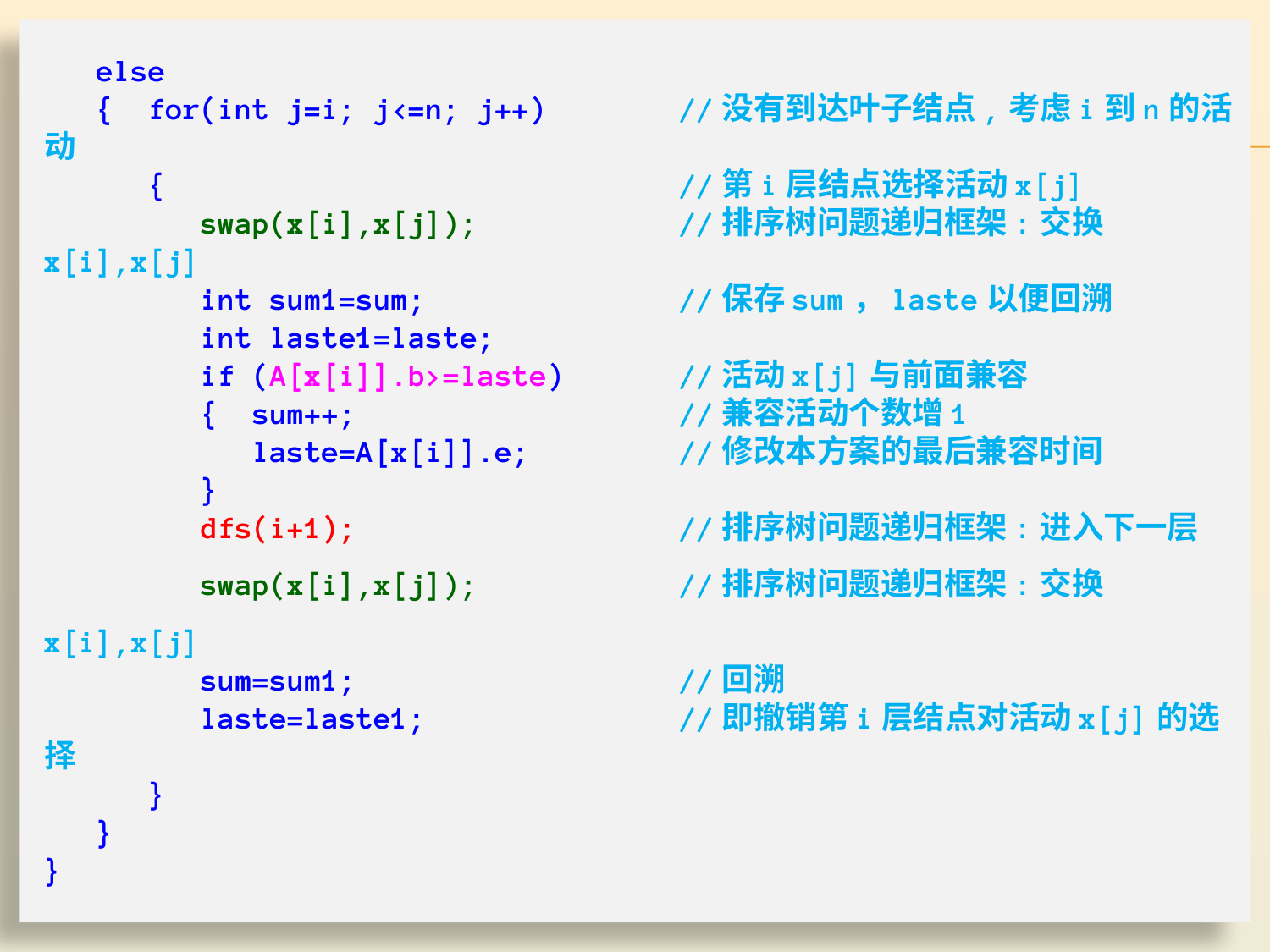

else
   {  for(int j=i; j<=n; j++)	  	//没有到达叶子结点,考虑i到n的活动
      {    				//第i层结点选择活动x[j]
         swap(x[i],x[j]);		//排序树问题递归框架:交换x[i],x[j]
         int sum1=sum;		//保存sum，laste以便回溯
         int laste1=laste;
         if (A[x[i]].b>=laste)	//活动x[j]与前面兼容
         {  sum++;			//兼容活动个数增1
            laste=A[x[i]].e;		//修改本方案的最后兼容时间
         }
         dfs(i+1);			//排序树问题递归框架:进入下一层
         swap(x[i],x[j]);		//排序树问题递归框架:交换x[i],x[j]
         sum=sum1;			//回溯
         laste=laste1;		//即撤销第i层结点对活动x[j]的选择
      }
   }
}